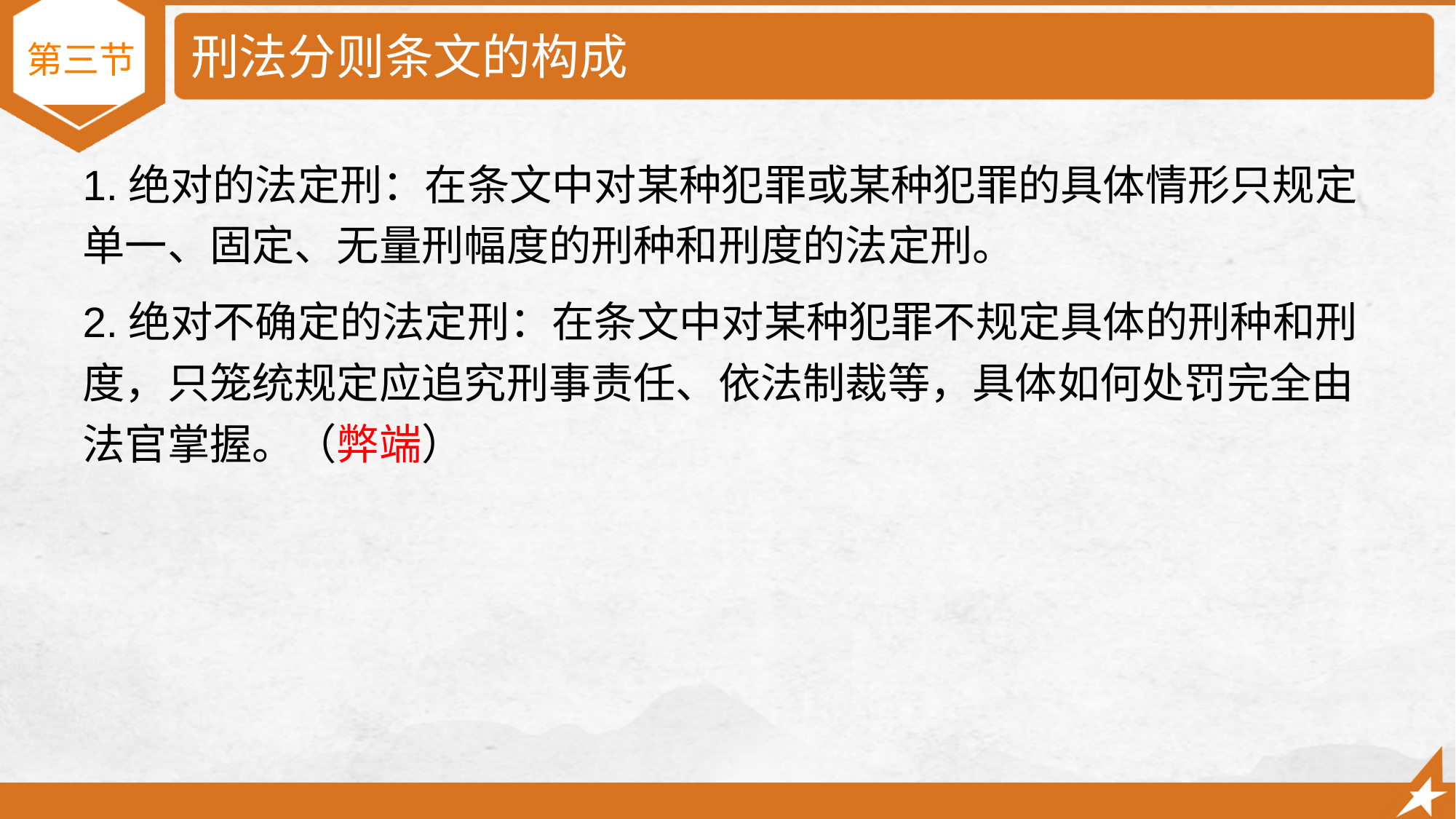

# 刑法分则条文的构成
第三节
1.绝对的法定刑：在条文中对某种犯罪或某种犯罪的具体情形只规定单一、固定、无量刑幅度的刑种和刑度的法定刑。
2.绝对不确定的法定刑：在条文中对某种犯罪不规定具体的刑种和刑度，只笼统规定应追究刑事责任、依法制裁等，具体如何处罚完全由法官掌握。（弊端）